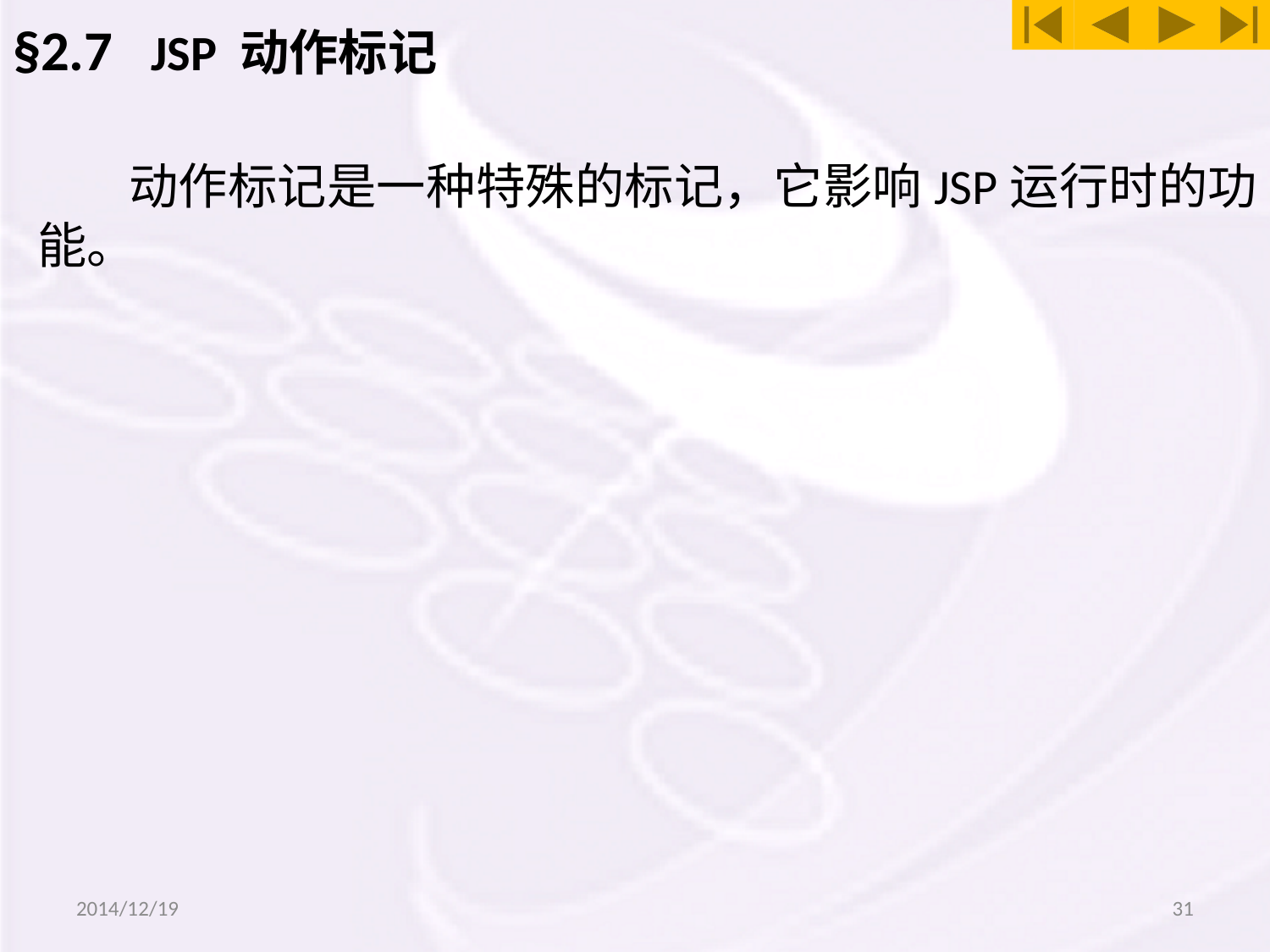

# §2.7   JSP 动作标记
       动作标记是一种特殊的标记，它影响JSP运行时的功能。
2014/12/19
31